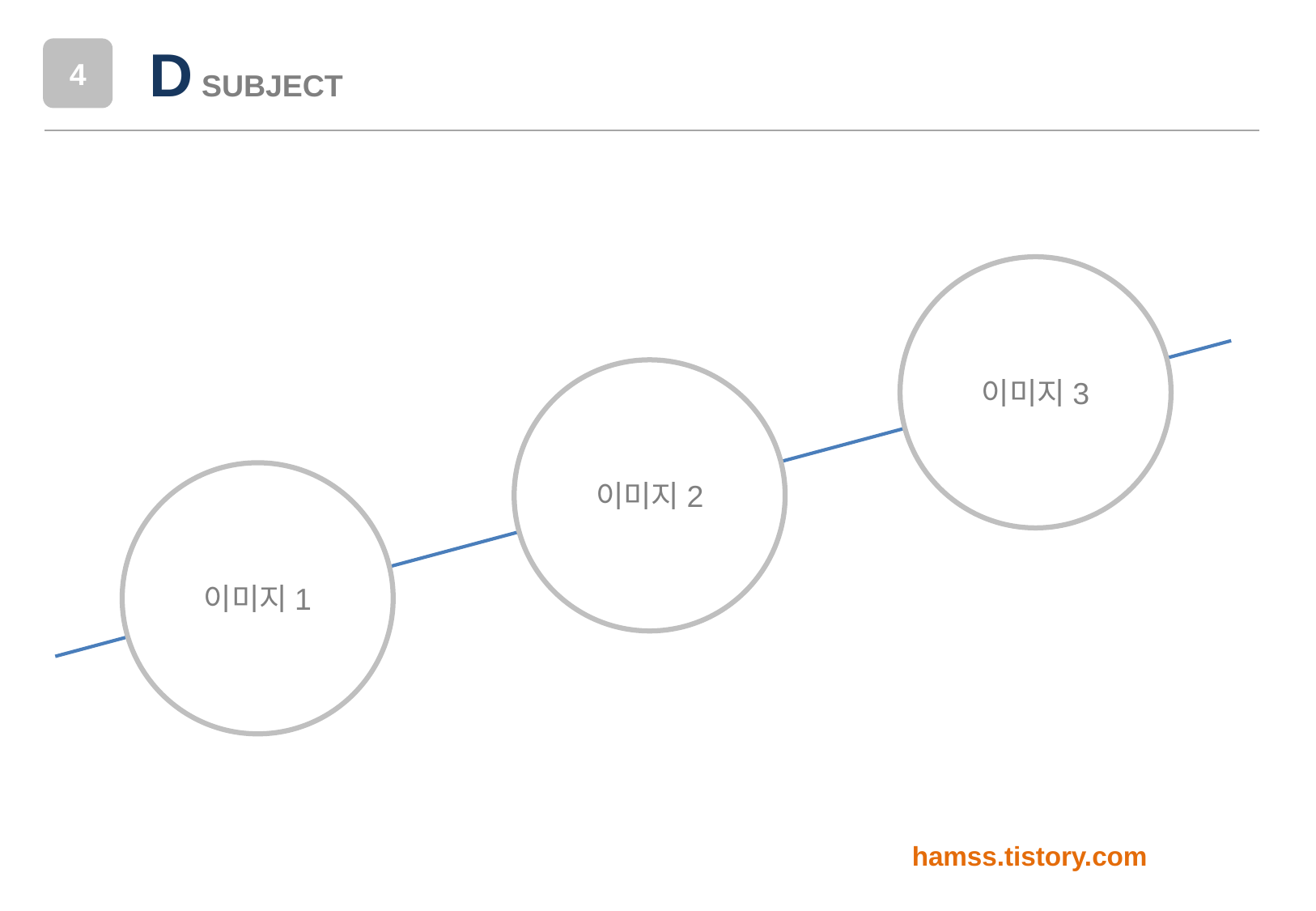

D SUBJECT
4
이미지3
이미지2
이미지1
hamss.tistory.com